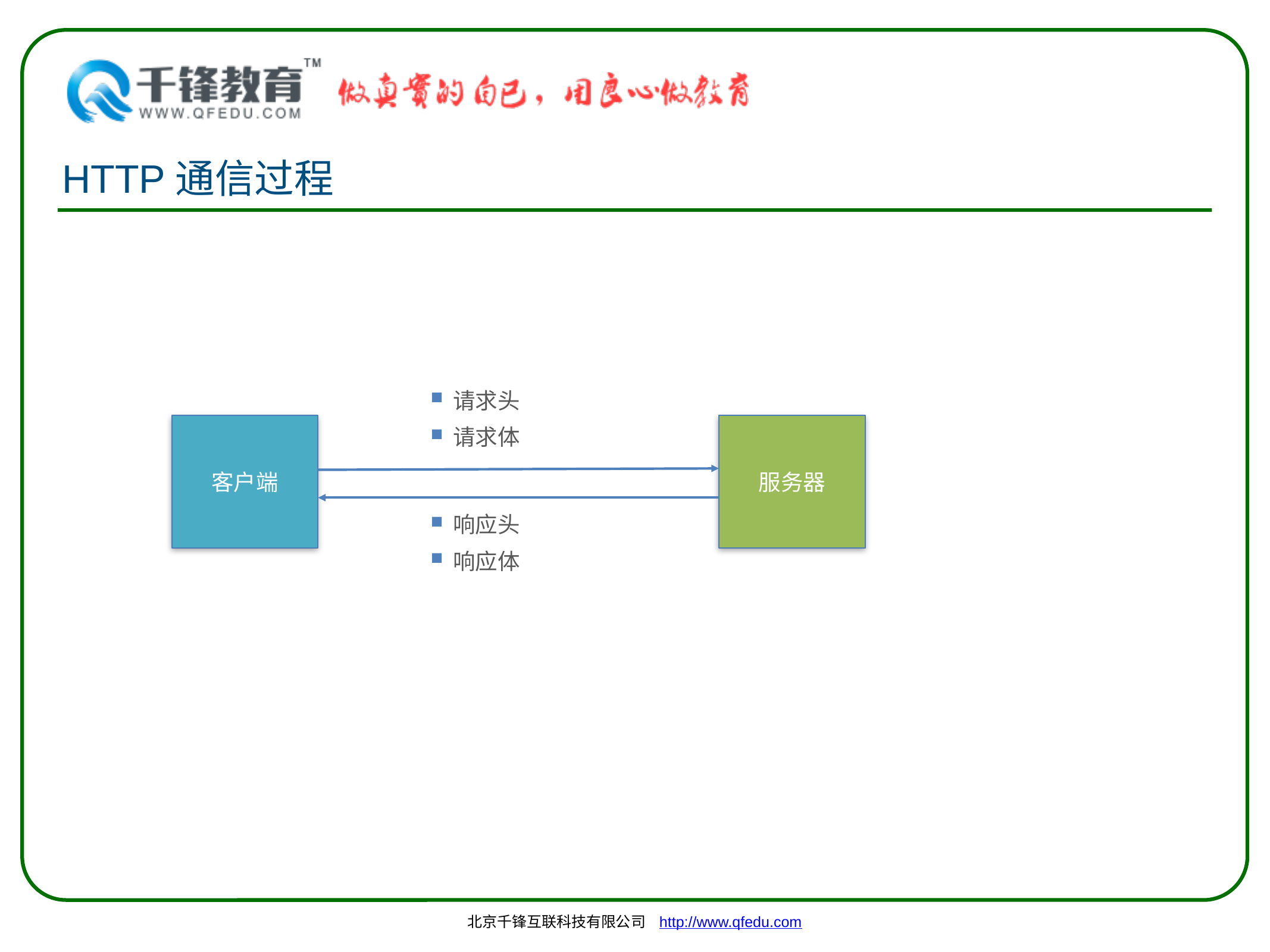

# HTTP通信过程
请求头
请求体

客户端

服务器

响应头
响应体